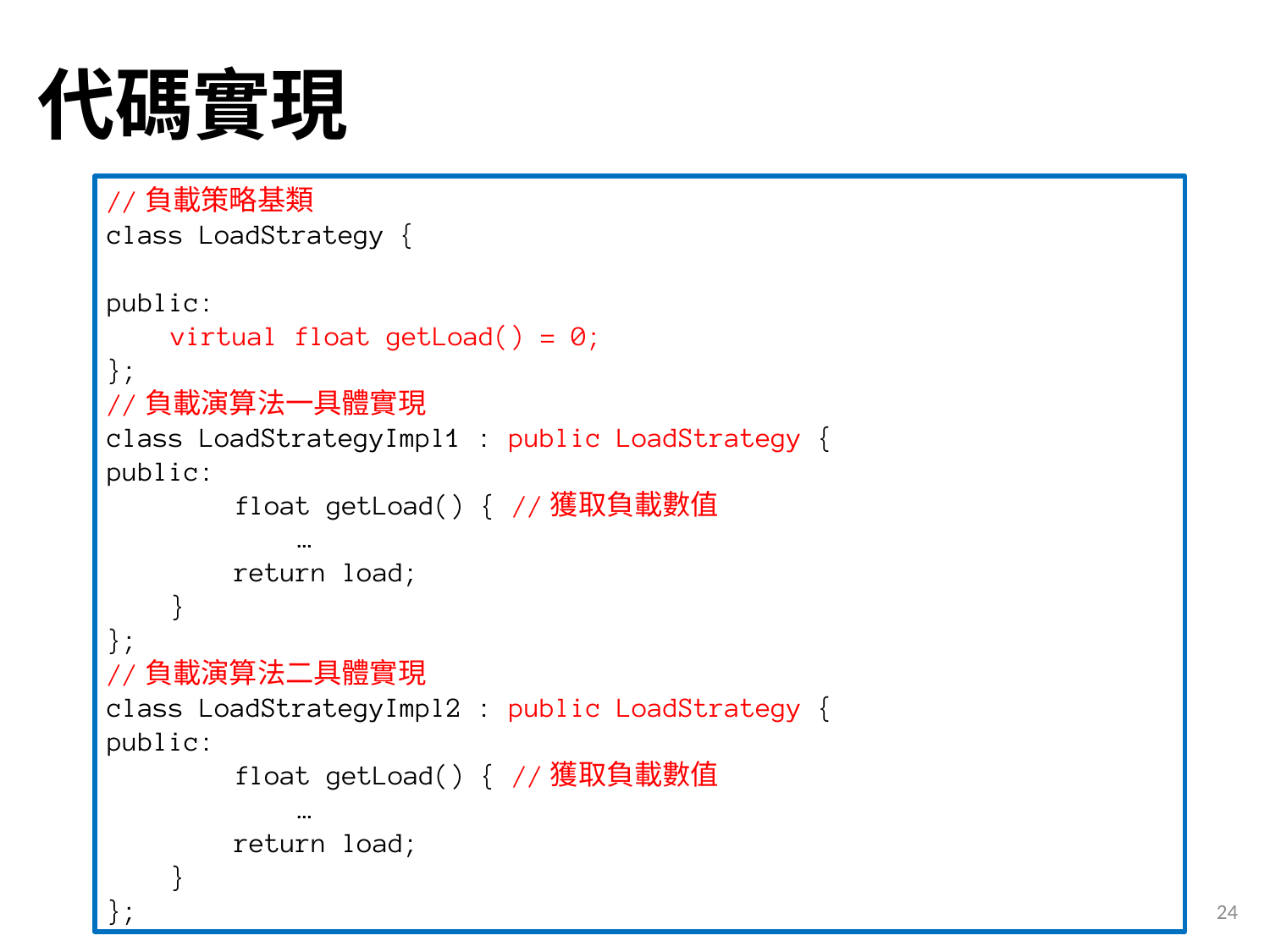

# 代碼實現
//負載策略基類
class LoadStrategy {
public:
virtual float getLoad() = 0;
};
//負載演算法一具體實現
class LoadStrategyImpl1 : public LoadStrategy {
public:
	float getLoad() { //獲取負載數值
	…
return load;
}
};
//負載演算法二具體實現
class LoadStrategyImpl2 : public LoadStrategy {
public:
	float getLoad() { //獲取負載數值
	…
return load;
}
};
24